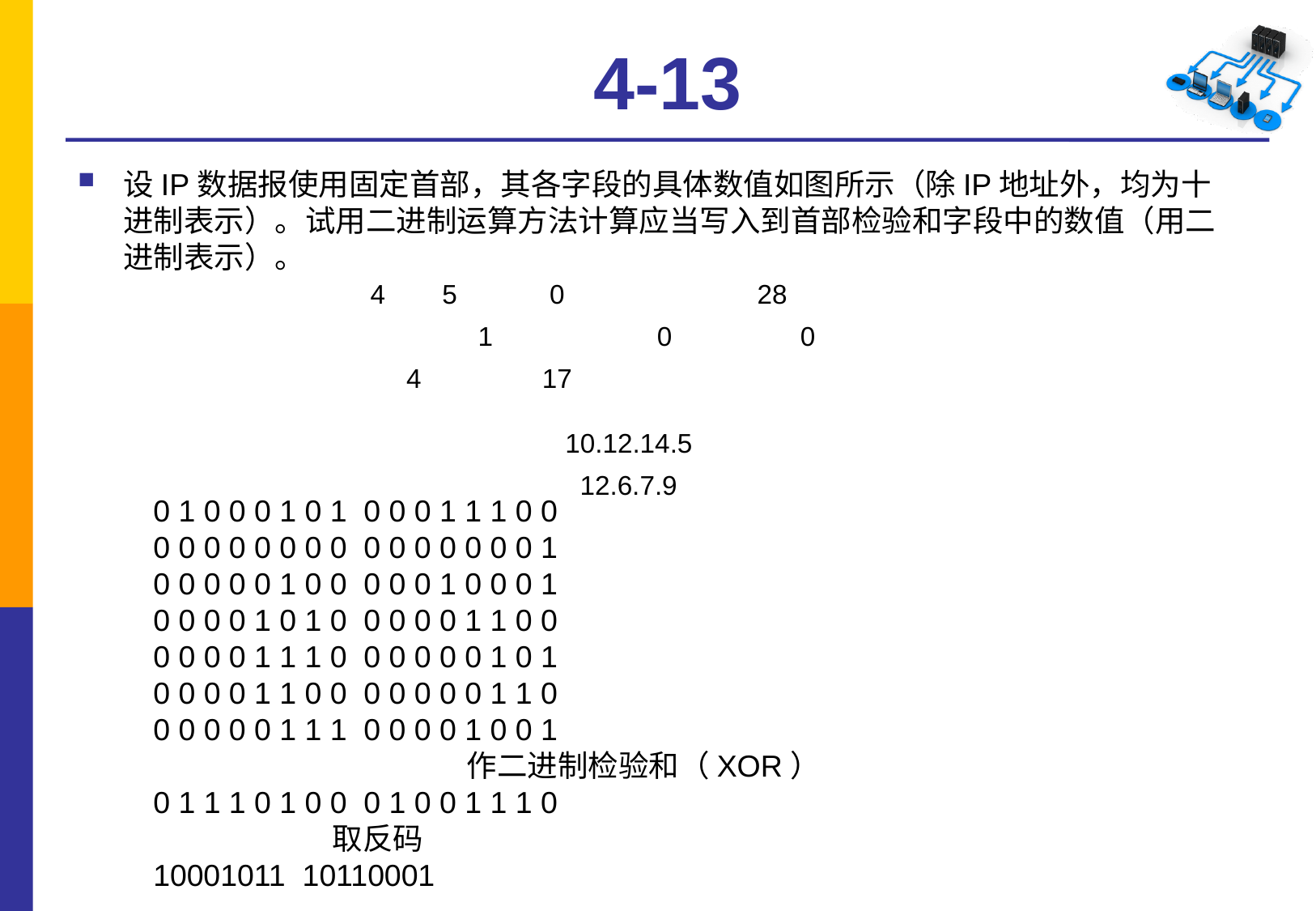

4-13
设IP数据报使用固定首部，其各字段的具体数值如图所示（除IP地址外，均为十进制表示）。试用二进制运算方法计算应当写入到首部检验和字段中的数值（用二进制表示）。
| 4 | 5 | 0 | 28 |  |
| --- | --- | --- | --- | --- |
| 1 |  |  | 0 | 0 |
| 4 |  | 17 |  |  |
| 10.12.14.5 |  |  |  |  |
| 12.6.7.9 |  |  |  |  |
0 1 0 0 0 1 0 1  0 0 0 1 1 1 0 0
0 0 0 0 0 0 0 0  0 0 0 0 0 0 0 1
0 0 0 0 0 1 0 0  0 0 0 1 0 0 0 1
0 0 0 0 1 0 1 0  0 0 0 0 1 1 0 0
0 0 0 0 1 1 1 0  0 0 0 0 0 1 0 1
0 0 0 0 1 1 0 0  0 0 0 0 0 1 1 0
0 0 0 0 0 1 1 1  0 0 0 0 1 0 0 1
 作二进制检验和（XOR）
0 1 1 1 0 1 0 0  0 1 0 0 1 1 1 0
                         取反码
10001011  10110001